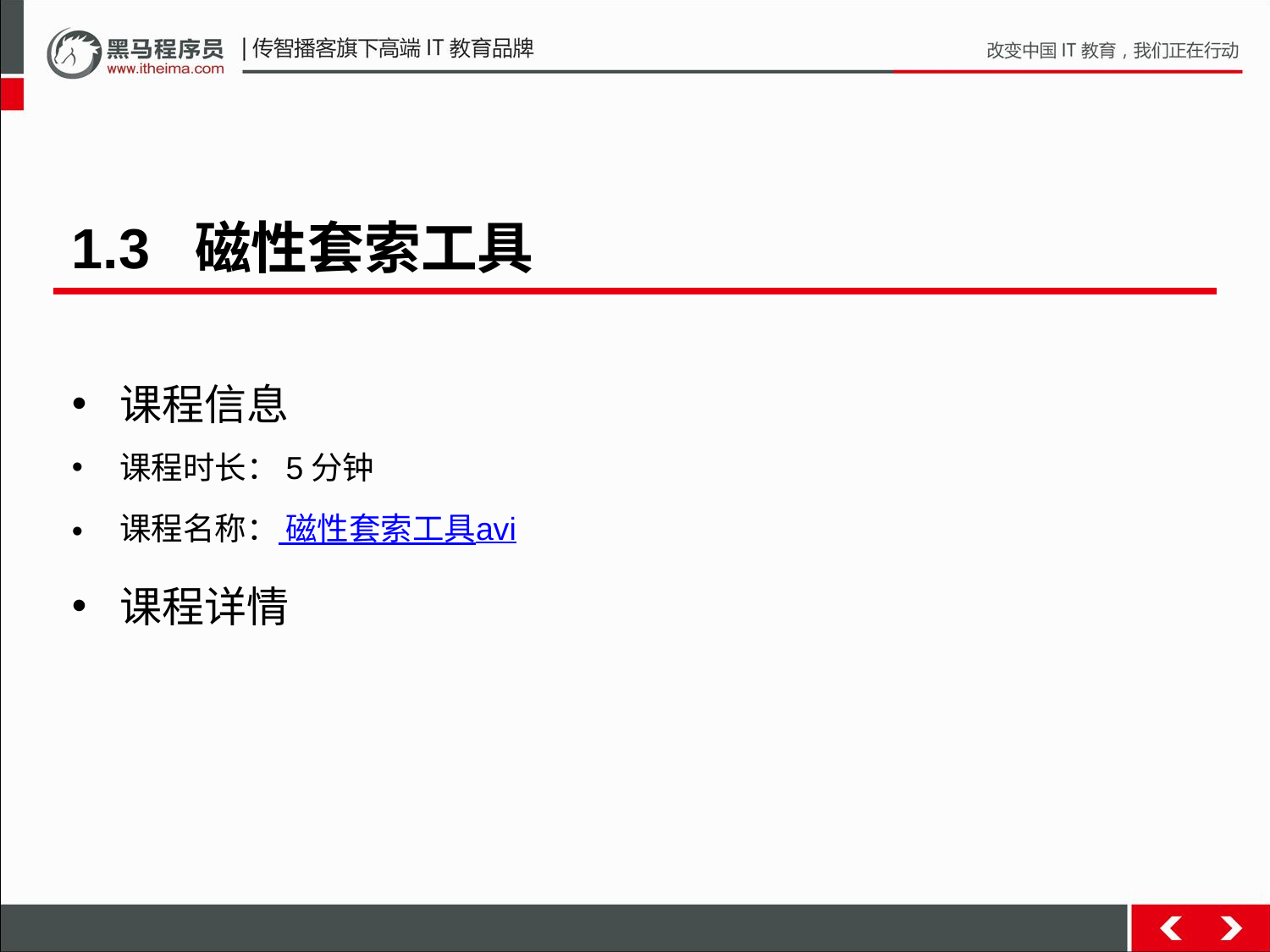

1.3  磁性套索工具
课程信息
课程时长：5分钟
课程名称： 磁性套索工具avi
课程详情